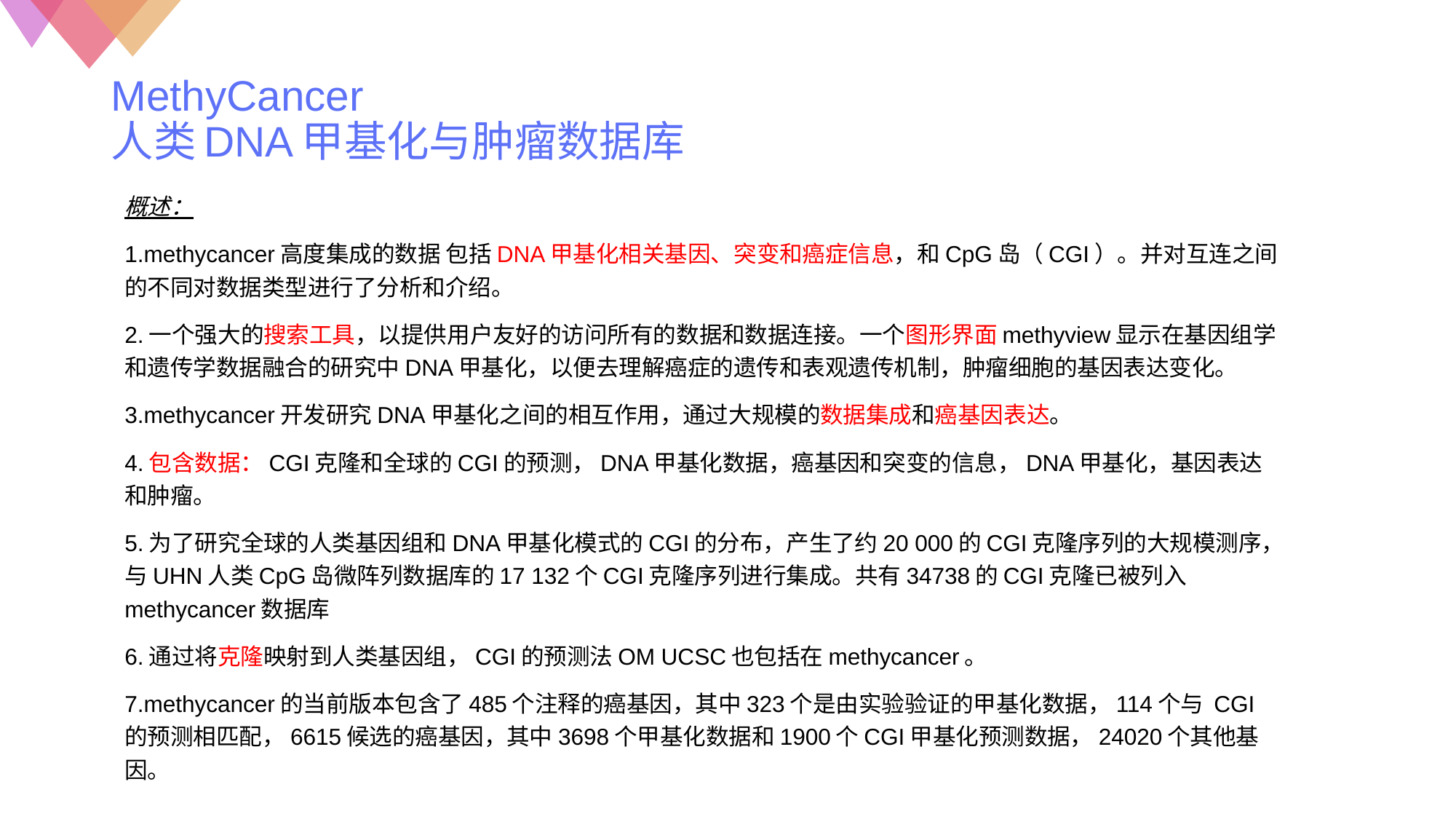

# MethyCancer 人类DNA甲基化与肿瘤数据库
概述：
1.methycancer高度集成的数据 包括DNA甲基化相关基因、突变和癌症信息，和CpG岛（CGI）。并对互连之间的不同对数据类型进行了分析和介绍。
2.一个强大的搜索工具，以提供用户友好的访问所有的数据和数据连接。一个图形界面methyview显示在基因组学和遗传学数据融合的研究中DNA甲基化，以便去理解癌症的遗传和表观遗传机制，肿瘤细胞的基因表达变化。
3.methycancer开发研究DNA甲基化之间的相互作用，通过大规模的数据集成和癌基因表达。
4.包含数据：CGI克隆和全球的CGI的预测，DNA甲基化数据，癌基因和突变的信息，DNA甲基化，基因表达和肿瘤。
5.为了研究全球的人类基因组和DNA甲基化模式的CGI的分布，产生了约20 000的CGI克隆序列的大规模测序，与UHN人类CpG岛微阵列数据库的17 132个CGI克隆序列进行集成。共有34738的CGI克隆已被列入methycancer数据库
6.通过将克隆映射到人类基因组，CGI的预测法OM UCSC也包括在methycancer。
7.methycancer的当前版本包含了485个注释的癌基因，其中323个是由实验验证的甲基化数据，114个与 CGI的预测相匹配，6615候选的癌基因，其中3698个甲基化数据和1900个CGI甲基化预测数据，24020个其他基因。